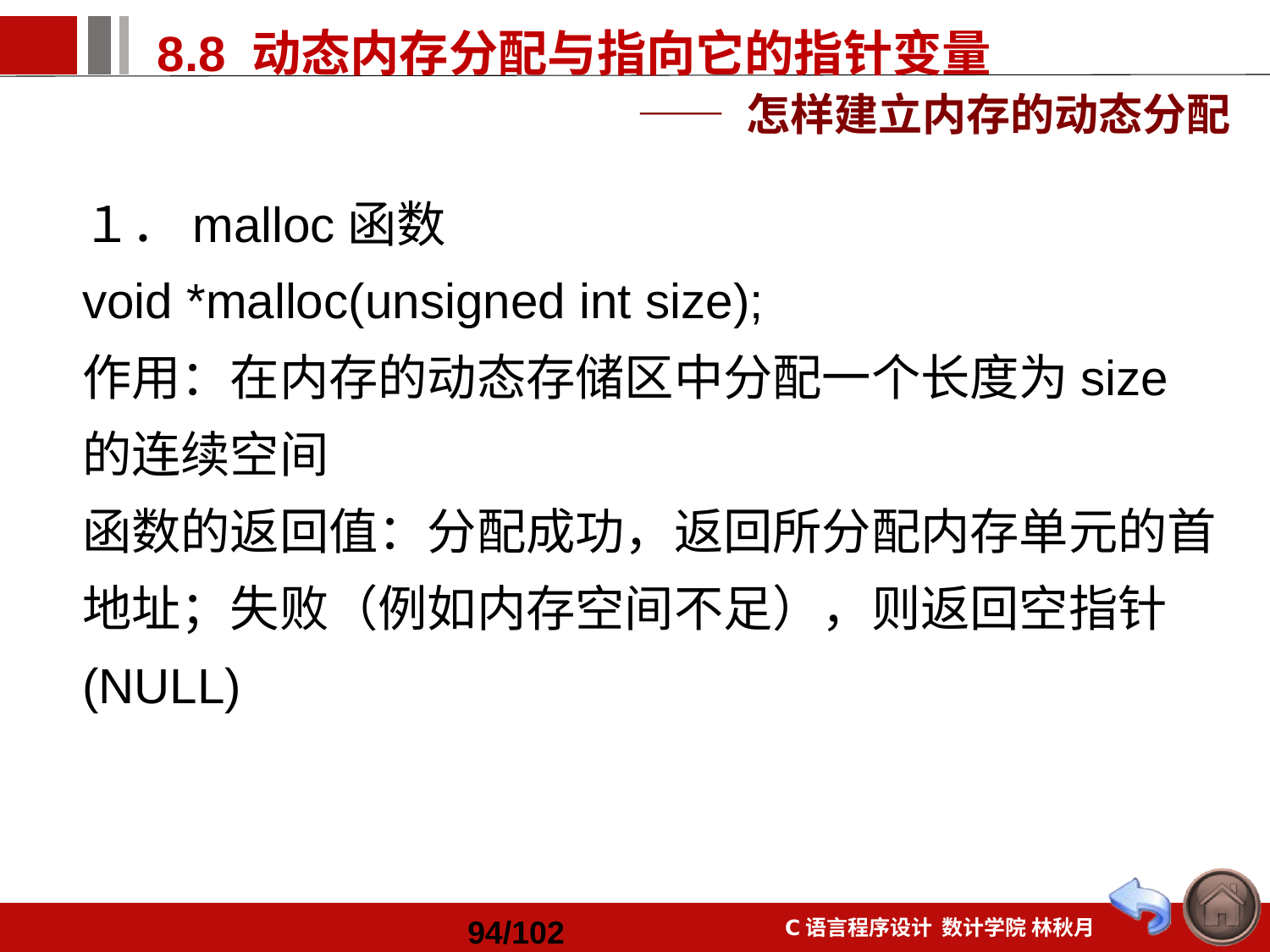

—— 怎样建立内存的动态分配
１．malloc函数
void *malloc(unsigned int size);
作用：在内存的动态存储区中分配一个长度为size的连续空间
函数的返回值：分配成功，返回所分配内存单元的首地址；失败（例如内存空间不足），则返回空指针(NULL)